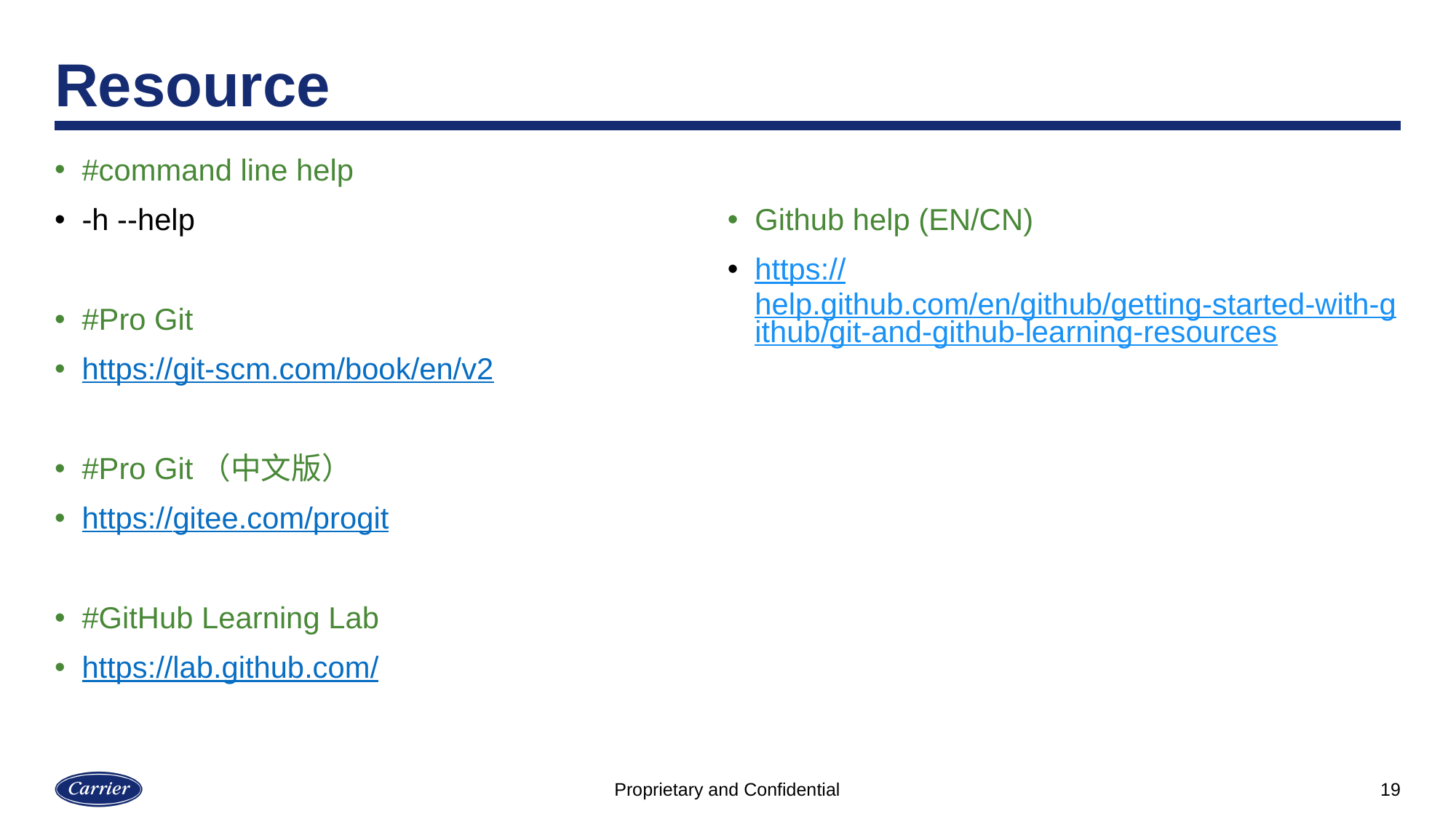

# Resource
#command line help
-h --help

#Pro Git
https://git-scm.com/book/en/v2

#Pro Git（中文版）
https://gitee.com/progit

#GitHub Learning Lab
https://lab.github.com/

Github help (EN/CN)
https://help.github.com/en/github/getting-started-with-github/git-and-github-learning-resources

19